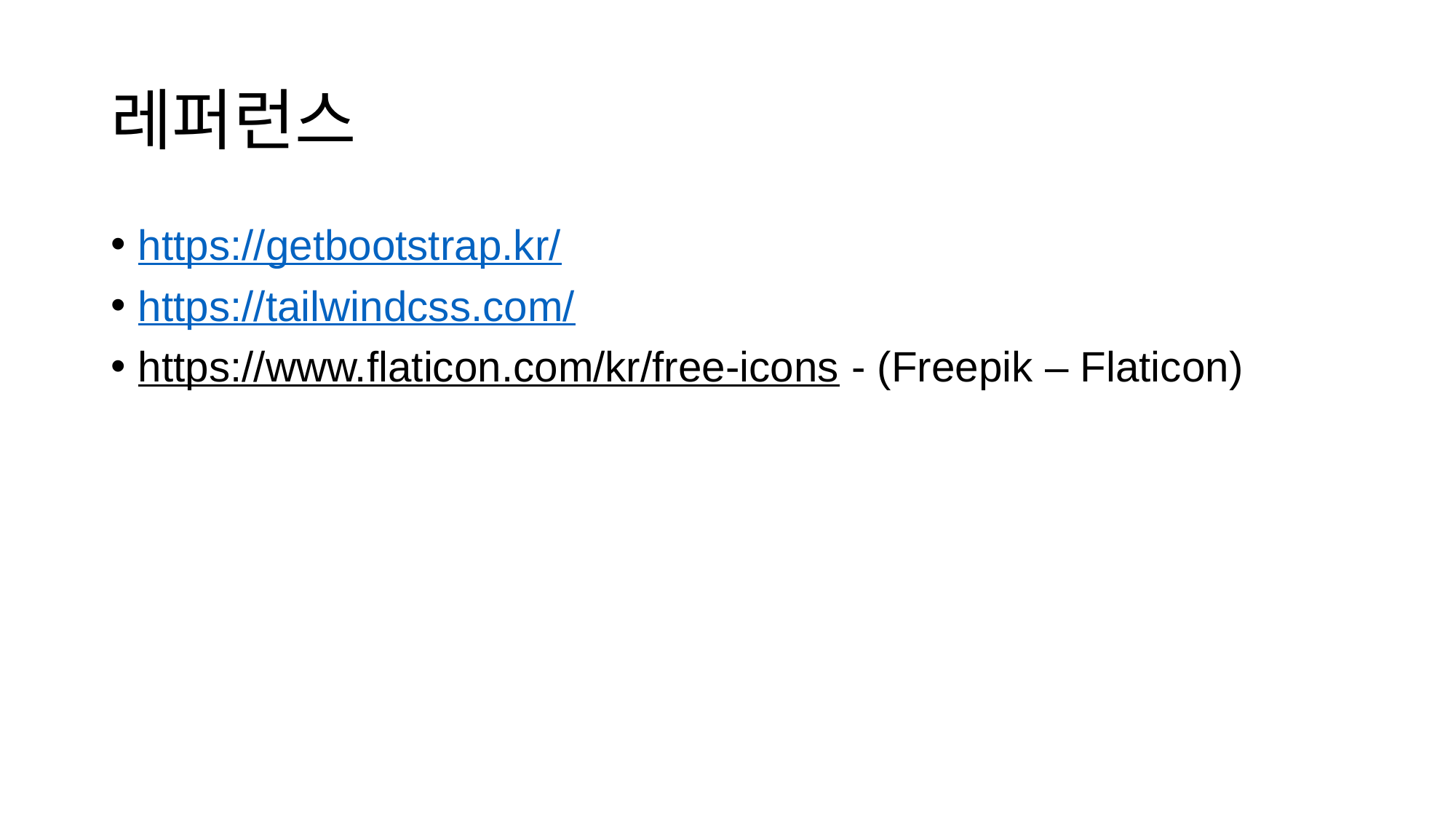

# 레퍼런스
https://getbootstrap.kr/
https://tailwindcss.com/
https://www.flaticon.com/kr/free-icons - (Freepik – Flaticon)